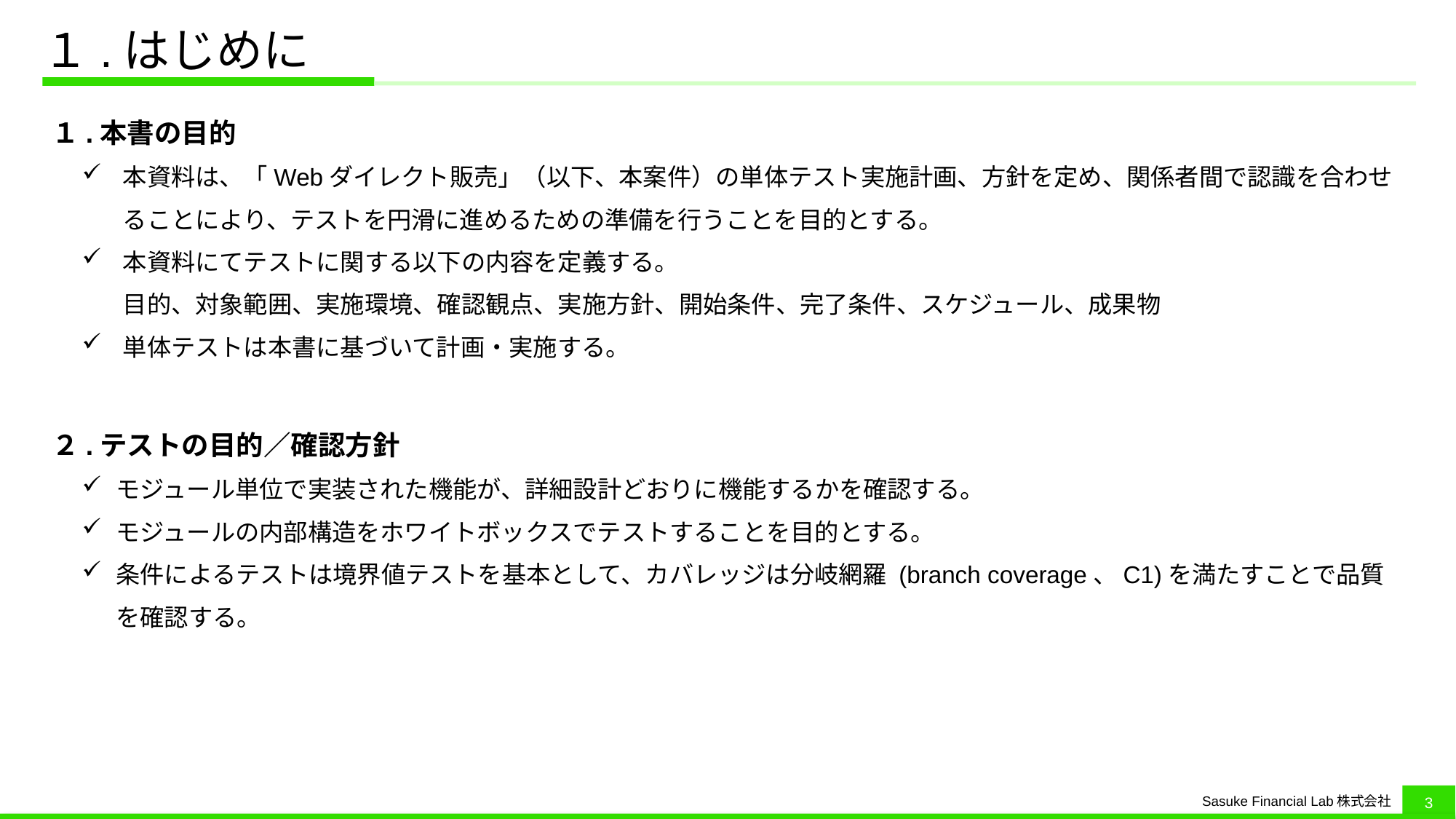

# １.はじめに
１.本書の目的
本資料は、「Webダイレクト販売」（以下、本案件）の単体テスト実施計画、方針を定め、関係者間で認識を合わせることにより、テストを円滑に進めるための準備を行うことを目的とする。
本資料にてテストに関する以下の内容を定義する。
目的、対象範囲、実施環境、確認観点、実施方針、開始条件、完了条件、スケジュール、成果物
単体テストは本書に基づいて計画・実施する。

２.テストの目的／確認方針
モジュール単位で実装された機能が、詳細設計どおりに機能するかを確認する。
モジュールの内部構造をホワイトボックスでテストすることを目的とする。
条件によるテストは境界値テストを基本として、カバレッジは分岐網羅 (branch coverage、C1)を満たすことで品質を確認する。

3
Sasuke Financial Lab株式会社